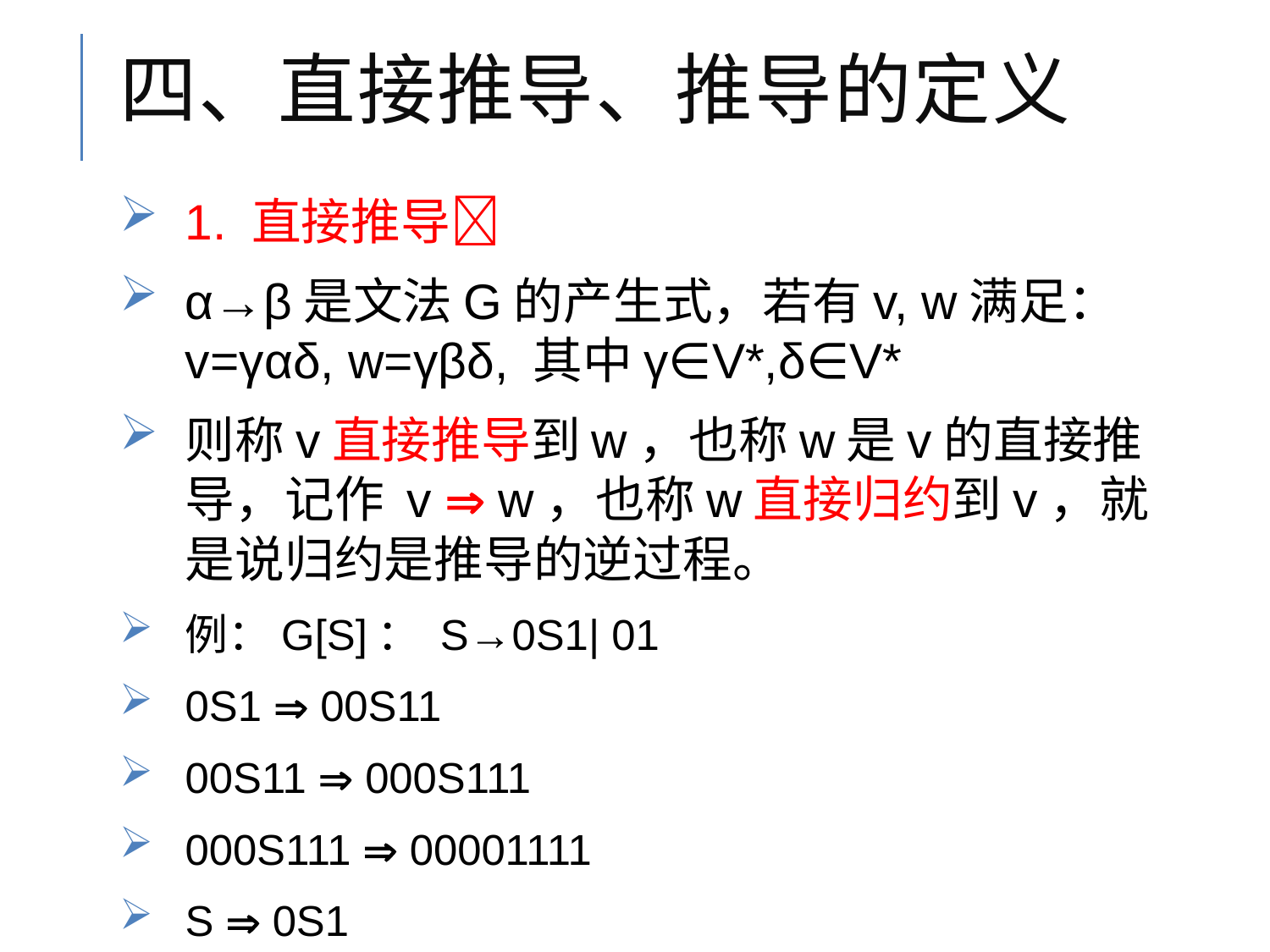

# 四、直接推导、推导的定义
1. 直接推导⇒
α→β是文法G的产生式，若有v, w满足：v=γαδ, w=γβδ, 其中γ∈V*,δ∈V*
则称v直接推导到w，也称w是v的直接推导，记作 v ⇒ w，也称w直接归约到v，就是说归约是推导的逆过程。
例：G[S]： S→0S1| 01
0S1 ⇒ 00S11
00S11 ⇒ 000S111
000S111 ⇒ 00001111
S ⇒ 0S1
29